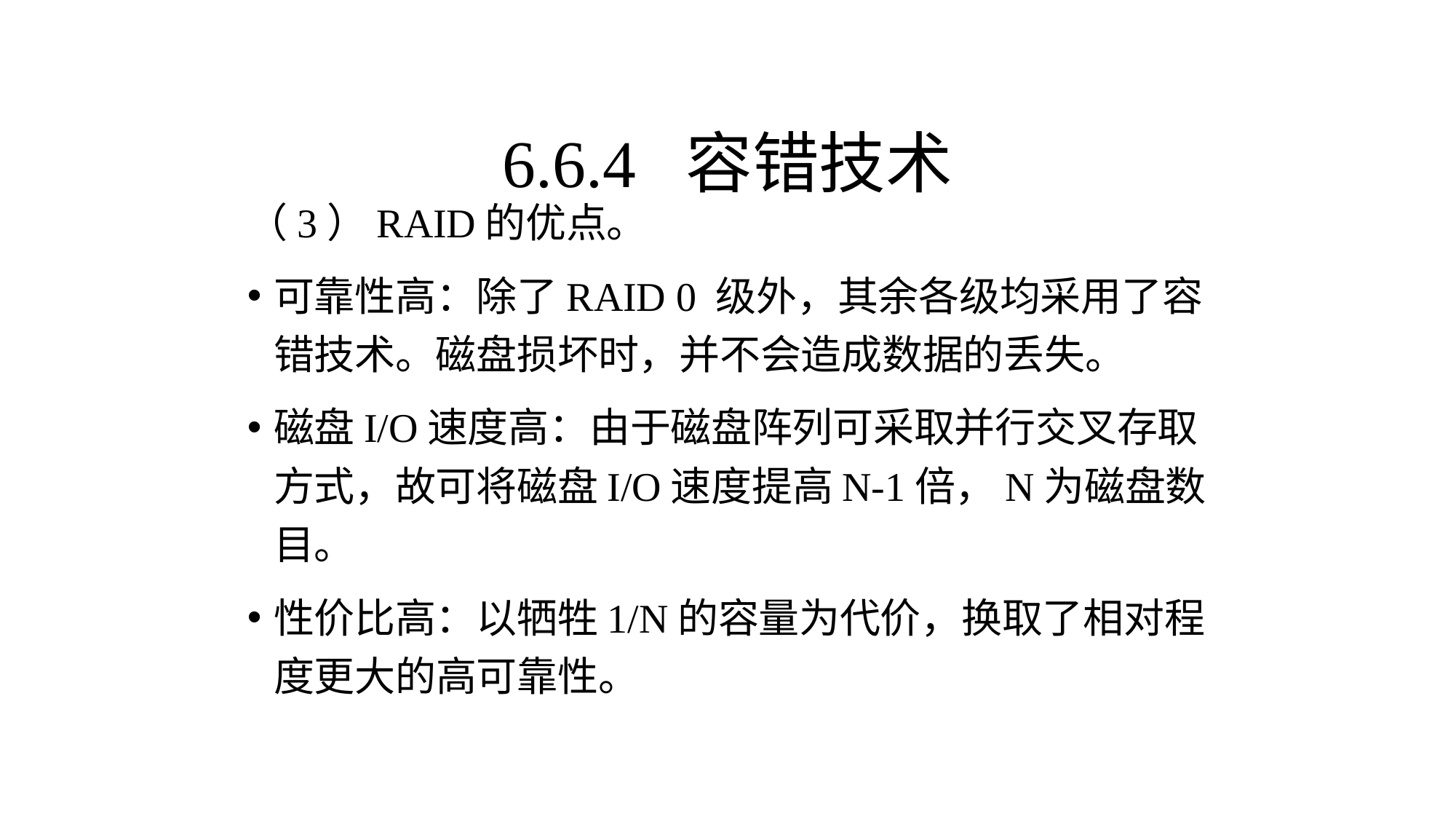

6.6.4  容错技术
（3）RAID的优点。
可靠性高：除了RAID 0 级外，其余各级均采用了容错技术。磁盘损坏时，并不会造成数据的丢失。
磁盘I/O速度高：由于磁盘阵列可采取并行交叉存取方式，故可将磁盘I/O速度提高N-1倍，N为磁盘数目。
性价比高：以牺牲1/N的容量为代价，换取了相对程度更大的高可靠性。

27